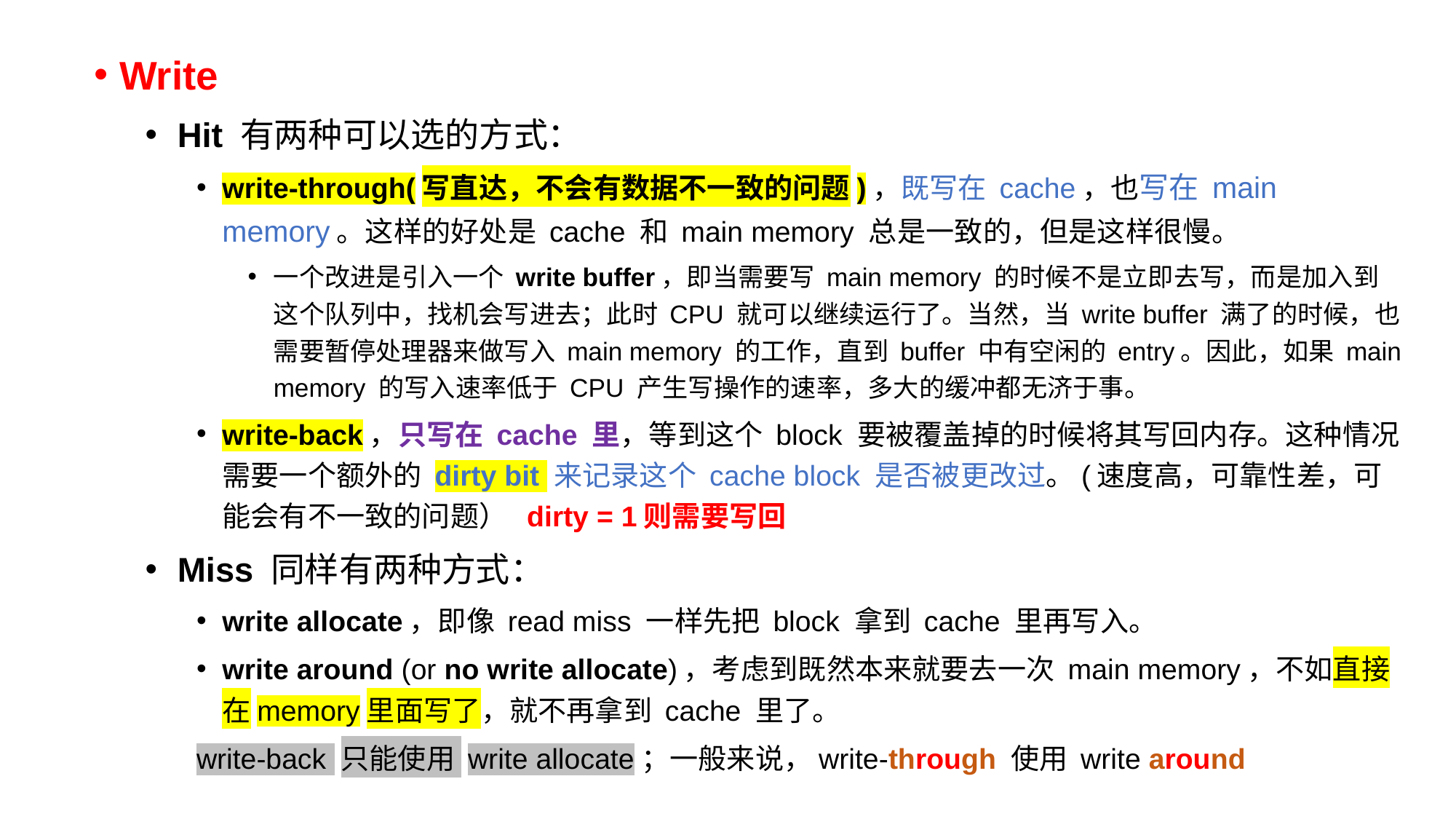

Write
Hit 有两种可以选的方式：
write-through(写直达，不会有数据不一致的问题)，既写在 cache，也写在 main memory。这样的好处是 cache 和 main memory 总是一致的，但是这样很慢。
一个改进是引入一个 write buffer，即当需要写 main memory 的时候不是立即去写，而是加入到这个队列中，找机会写进去；此时 CPU 就可以继续运行了。当然，当 write buffer 满了的时候，也需要暂停处理器来做写入 main memory 的工作，直到 buffer 中有空闲的 entry。因此，如果 main memory 的写入速率低于 CPU 产生写操作的速率，多大的缓冲都无济于事。
write-back，只写在 cache 里，等到这个 block 要被覆盖掉的时候将其写回内存。这种情况需要一个额外的 dirty bit 来记录这个 cache block 是否被更改过。(速度高，可靠性差，可能会有不一致的问题）  dirty = 1则需要写回
Miss 同样有两种方式：
write allocate，即像 read miss 一样先把 block 拿到 cache 里再写入。
write around (or no write allocate)，考虑到既然本来就要去一次 main memory，不如直接在memory里面写了，就不再拿到 cache 里了。
write-back 只能使用 write allocate；一般来说，write-through 使用 write around